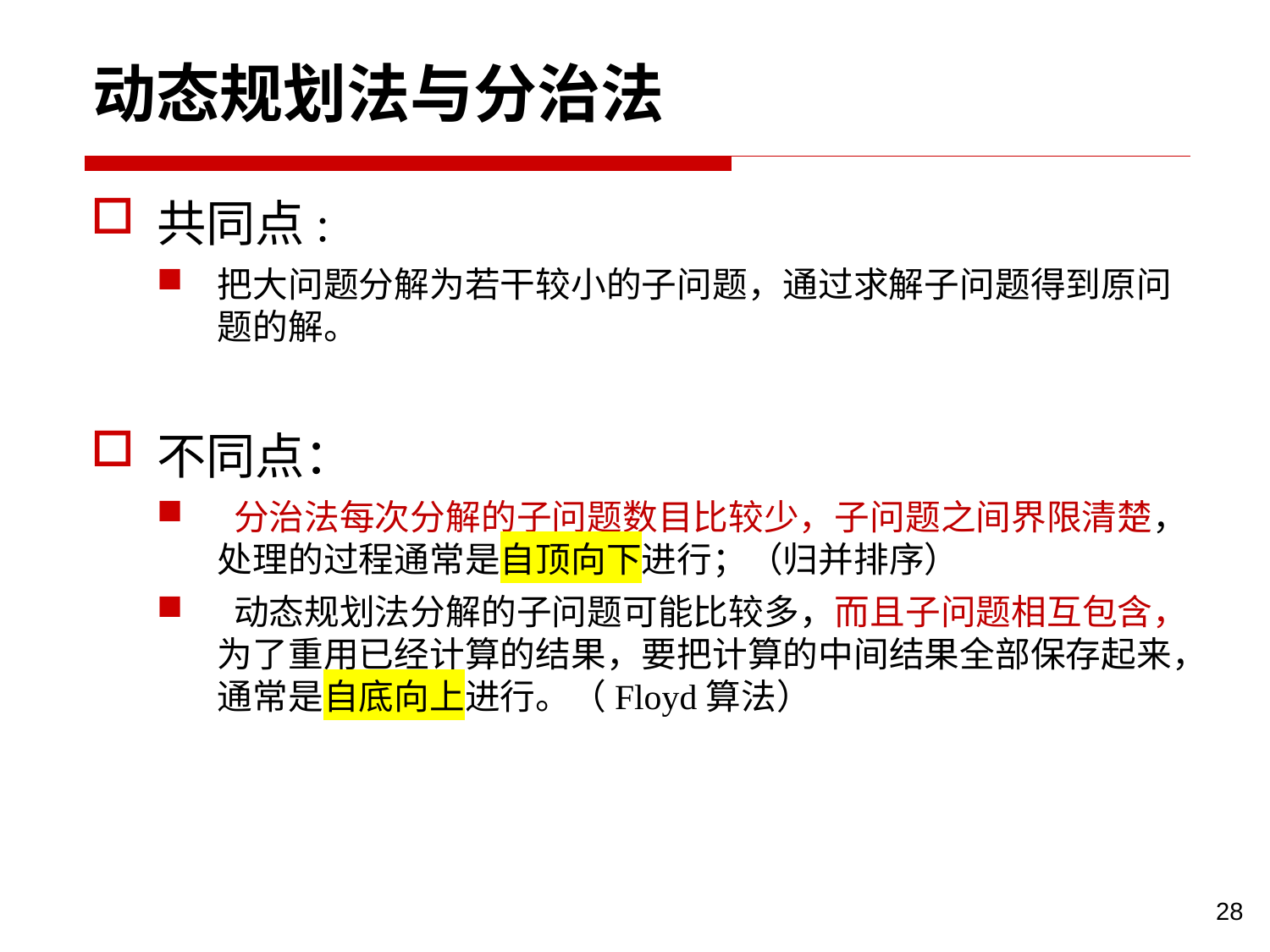

# 动态规划法与分治法
共同点:
把大问题分解为若干较小的子问题，通过求解子问题得到原问题的解。

不同点：
 分治法每次分解的子问题数目比较少，子问题之间界限清楚，处理的过程通常是自顶向下进行；（归并排序）
 动态规划法分解的子问题可能比较多，而且子问题相互包含，为了重用已经计算的结果，要把计算的中间结果全部保存起来，通常是自底向上进行。（Floyd算法）
28